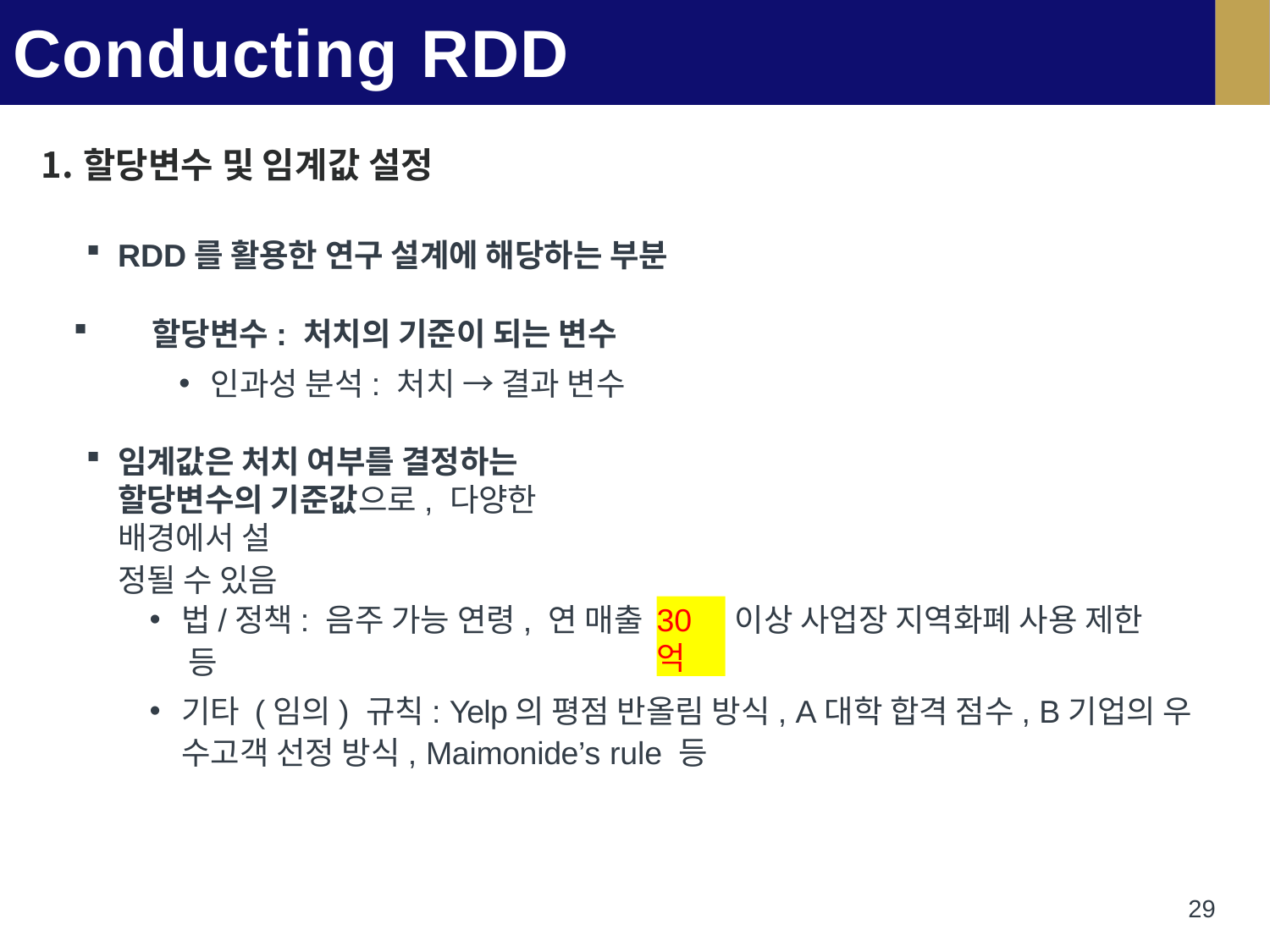

# Conducting RDD Analysis
할당변수 및 임계값 설정

RDD를 활용한 연구 설계에 해당하는 부분

할당변수: 처치의 기준이 되는 변수
인과성 분석: 처치 → 결과 변수

임계값은 처치 여부를 결정하는 할당변수의 기준값으로, 다양한 배경에서 설
정될 수 있음
법/정책: 음주 가능 연령, 연 매출  등
30억
이상 사업장 지역화폐 사용 제한
기타 (임의) 규칙: Yelp의 평점 반올림 방식, A대학 합격 점수, B기업의 우  수고객 선정 방식, Maimonide’s rule 등
29